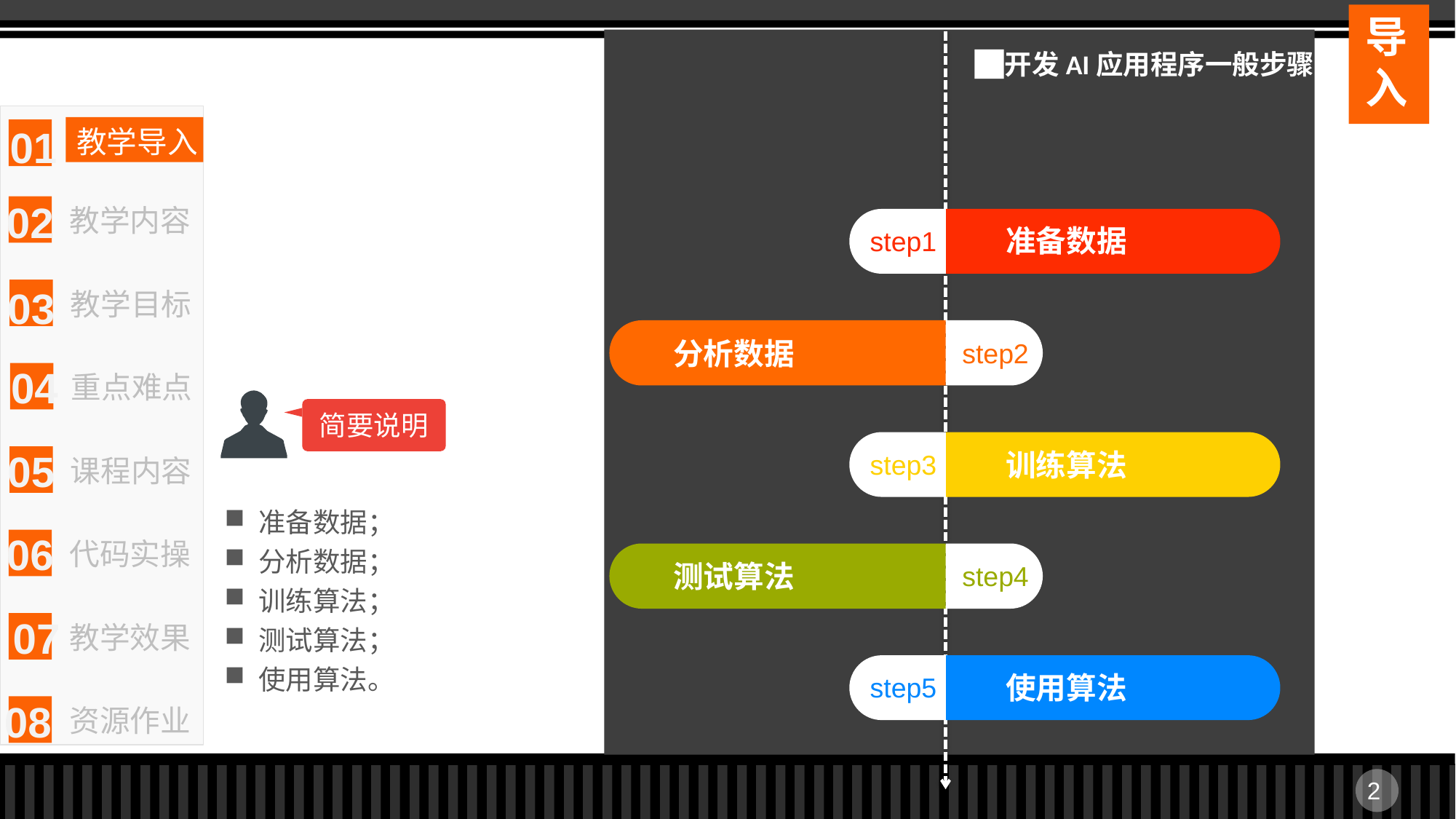

导入

开发AI应用程序一般步骤

准备数据
step1
分析数据
step2

简要说明

训练算法
step3
准备数据；
分析数据；
训练算法；
测试算法；
使用算法。
测试算法
step4
使用算法
step5